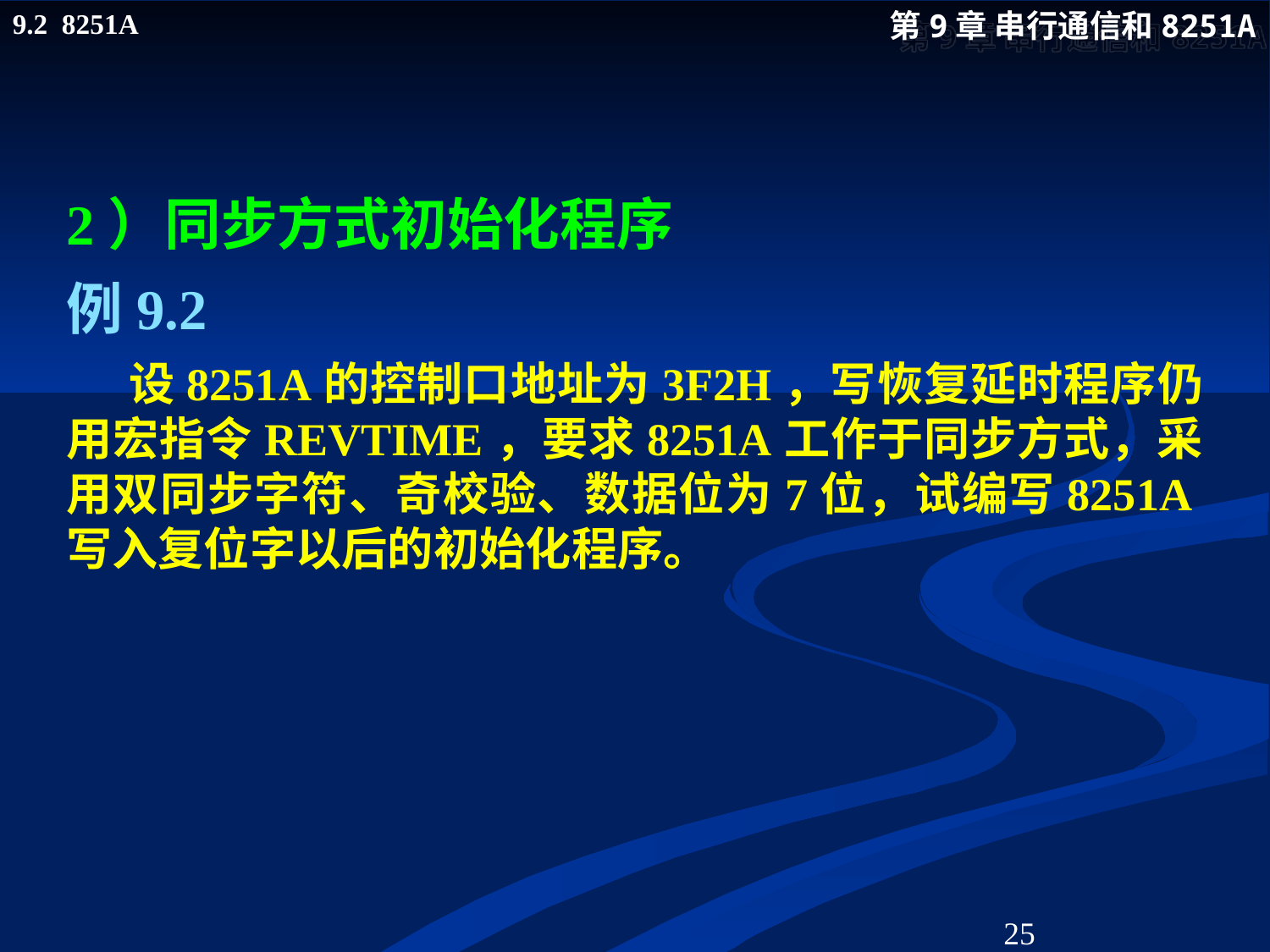

#
2）同步方式初始化程序
例9.2
     设8251A的控制口地址为3F2H，写恢复延时程序仍用宏指令REVTIME，要求8251A工作于同步方式，采用双同步字符、奇校验、数据位为7位，试编写8251A写入复位字以后的初始化程序。